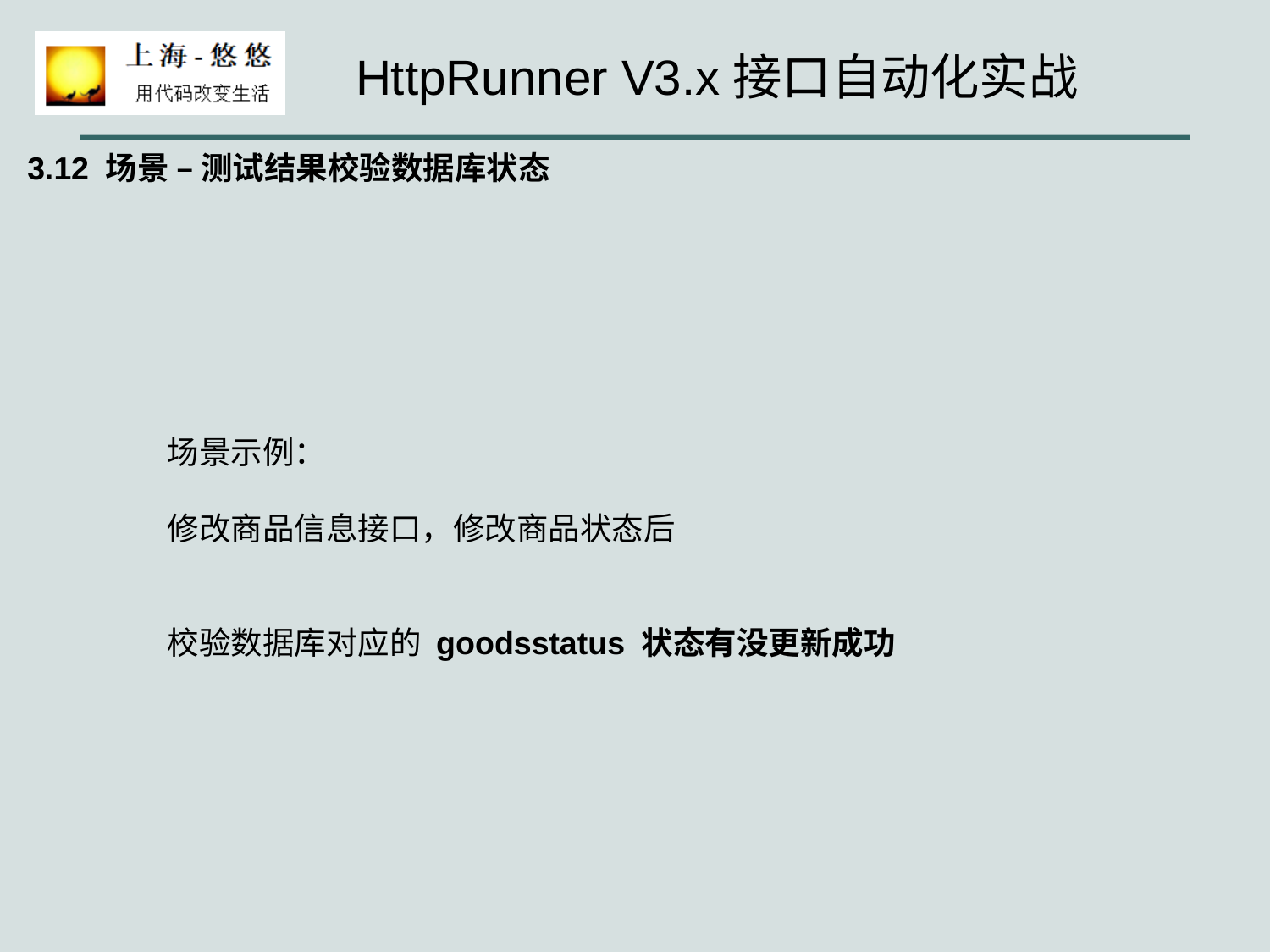

3.12 场景 – 测试结果校验数据库状态
场景示例：

修改商品信息接口，修改商品状态后

校验数据库对应的 goodsstatus 状态有没更新成功